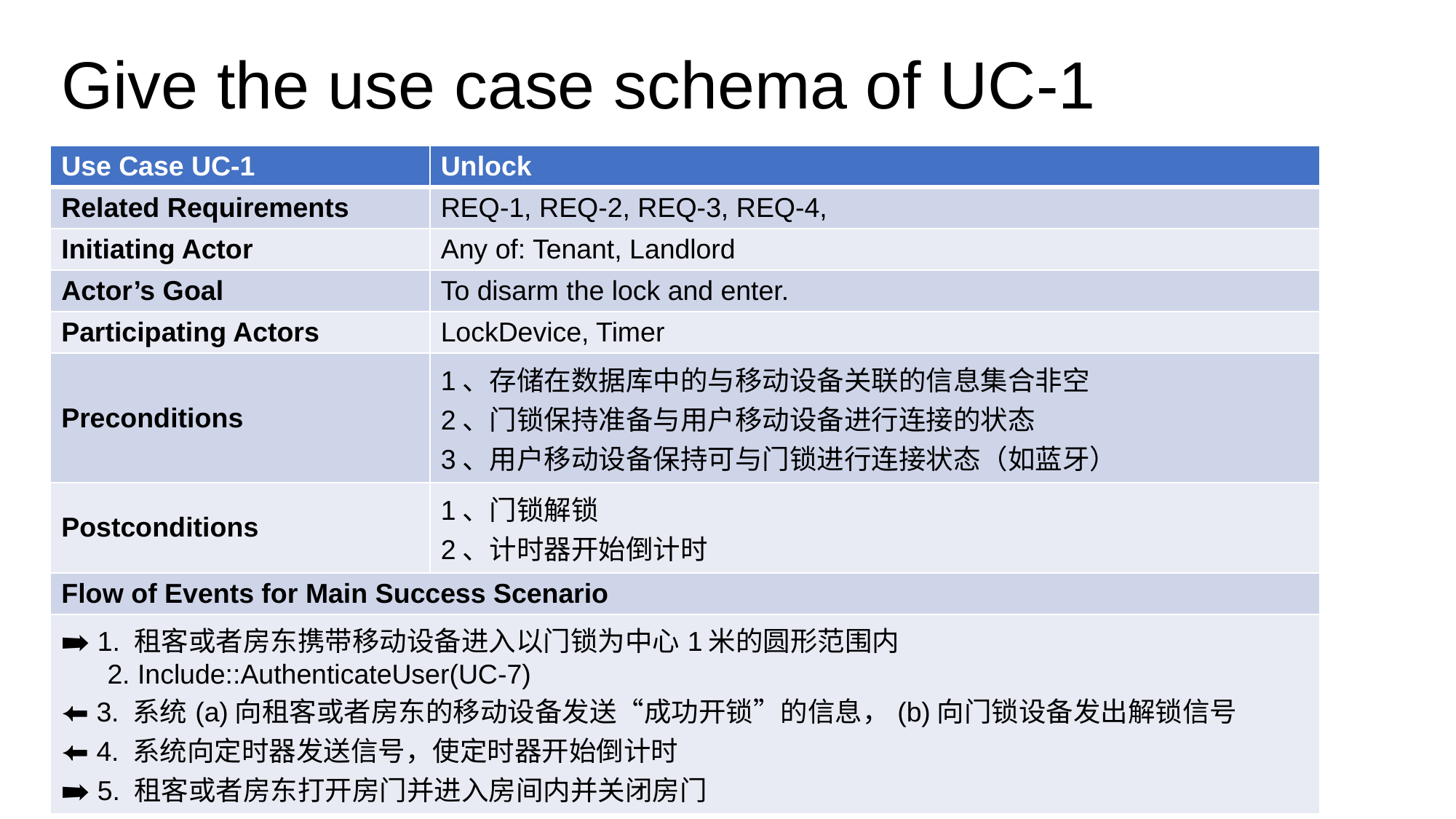

# Give the use case schema of UC-1
| Use Case UC-1 | Unlock |
| --- | --- |
| Related Requirements | REQ-1, REQ-2, REQ-3, REQ-4, |
| Initiating Actor | Any of: Tenant, Landlord |
| Actor’s Goal | To disarm the lock and enter. |
| Participating Actors | LockDevice, Timer |
| Preconditions | 1、存储在数据库中的与移动设备关联的信息集合非空 2、门锁保持准备与用户移动设备进行连接的状态 3、用户移动设备保持可与门锁进行连接状态（如蓝牙） |
| Postconditions | 1、门锁解锁 2、计时器开始倒计时 |
| Flow of Events for Main Success Scenario |  |
| ➡ 1. 租客或者房东携带移动设备进入以门锁为中心1米的圆形范围内 2. Include::AuthenticateUser(UC-7) ⬅ 3. 系统(a)向租客或者房东的移动设备发送“成功开锁”的信息，(b)向门锁设备发出解锁信号 ⬅ 4. 系统向定时器发送信号，使定时器开始倒计时 ➡ 5. 租客或者房东打开房门并进入房间内并关闭房门 |  |